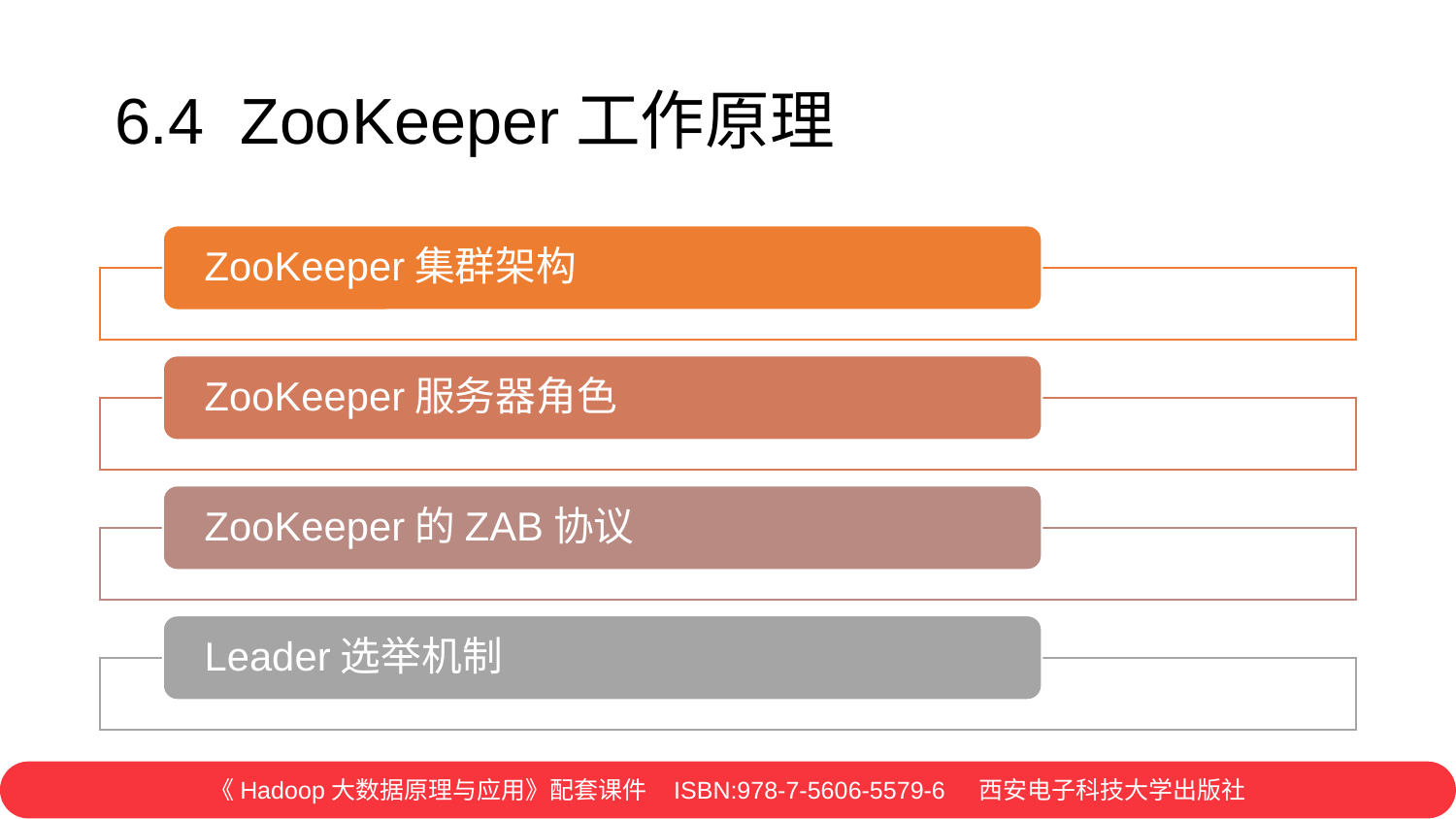

# 6.4  ZooKeeper工作原理
ZooKeeper集群架构
ZooKeeper服务器角色
ZooKeeper的ZAB协议
Leader选举机制